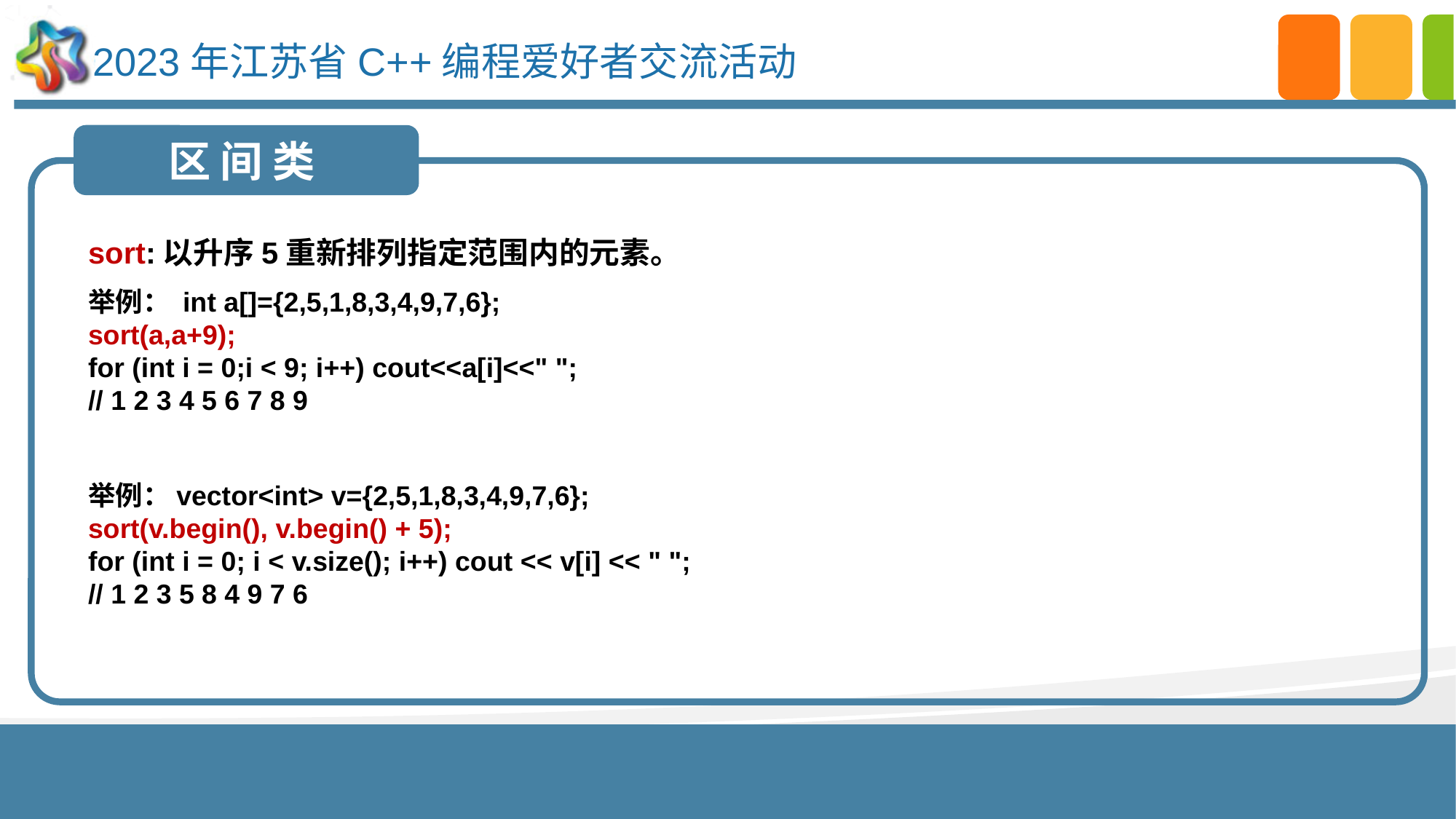

区 间 类
sort:以升序5重新排列指定范围内的元素。
举例： int a[]={2,5,1,8,3,4,9,7,6};
sort(a,a+9);
for (int i = 0;i < 9; i++) cout<<a[i]<<" ";
// 1 2 3 4 5 6 7 8 9
举例：vector<int> v={2,5,1,8,3,4,9,7,6};
sort(v.begin(), v.begin() + 5);
for (int i = 0; i < v.size(); i++) cout << v[i] << " ";
// 1 2 3 5 8 4 9 7 6